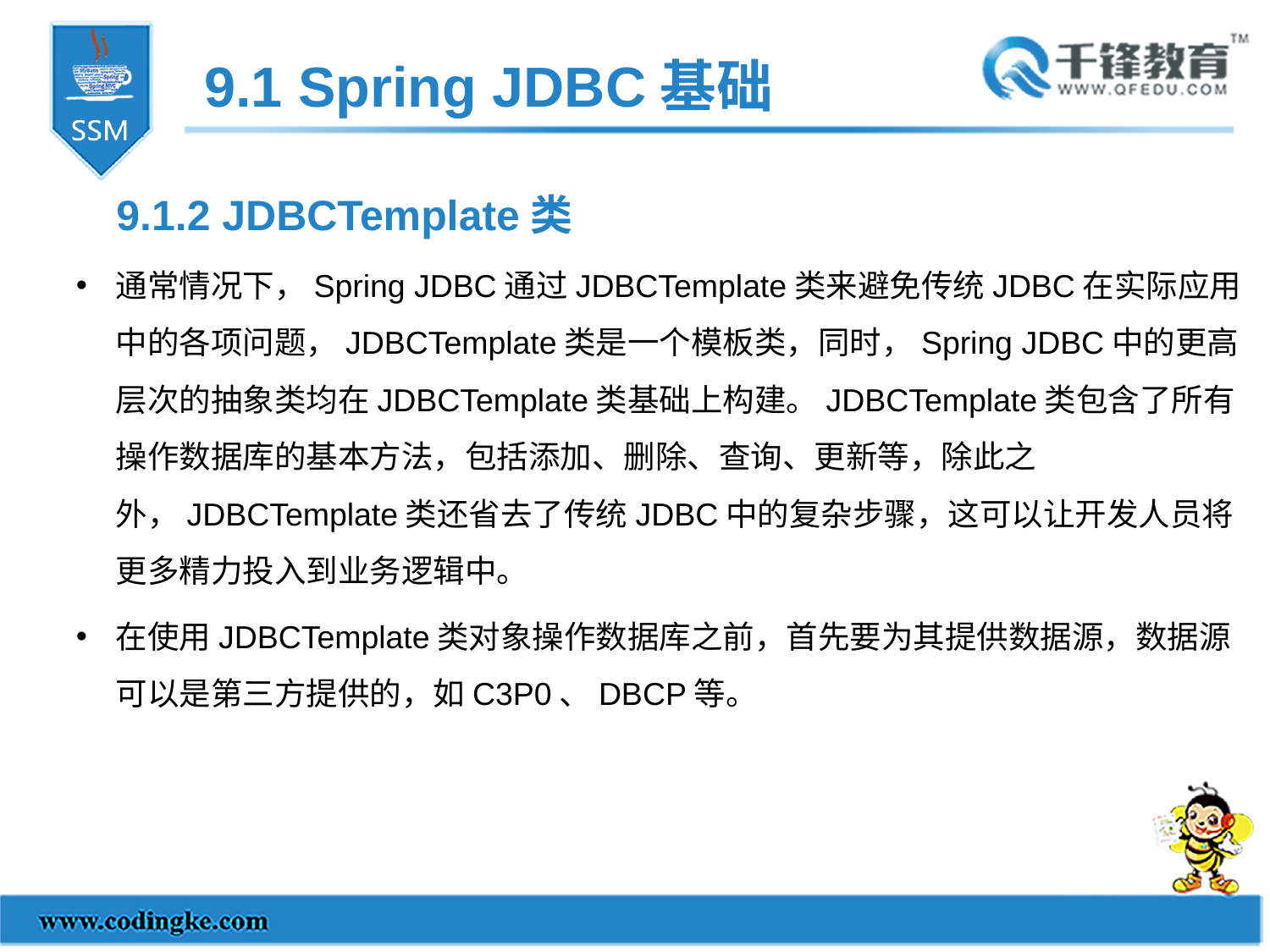

9.1 Spring JDBC基础
9.1.2 JDBCTemplate类
通常情况下，Spring JDBC通过JDBCTemplate类来避免传统JDBC在实际应用中的各项问题，JDBCTemplate类是一个模板类，同时，Spring JDBC中的更高层次的抽象类均在JDBCTemplate类基础上构建。JDBCTemplate类包含了所有操作数据库的基本方法，包括添加、删除、查询、更新等，除此之外，JDBCTemplate类还省去了传统JDBC中的复杂步骤，这可以让开发人员将更多精力投入到业务逻辑中。
在使用JDBCTemplate类对象操作数据库之前，首先要为其提供数据源，数据源可以是第三方提供的，如C3P0、DBCP等。